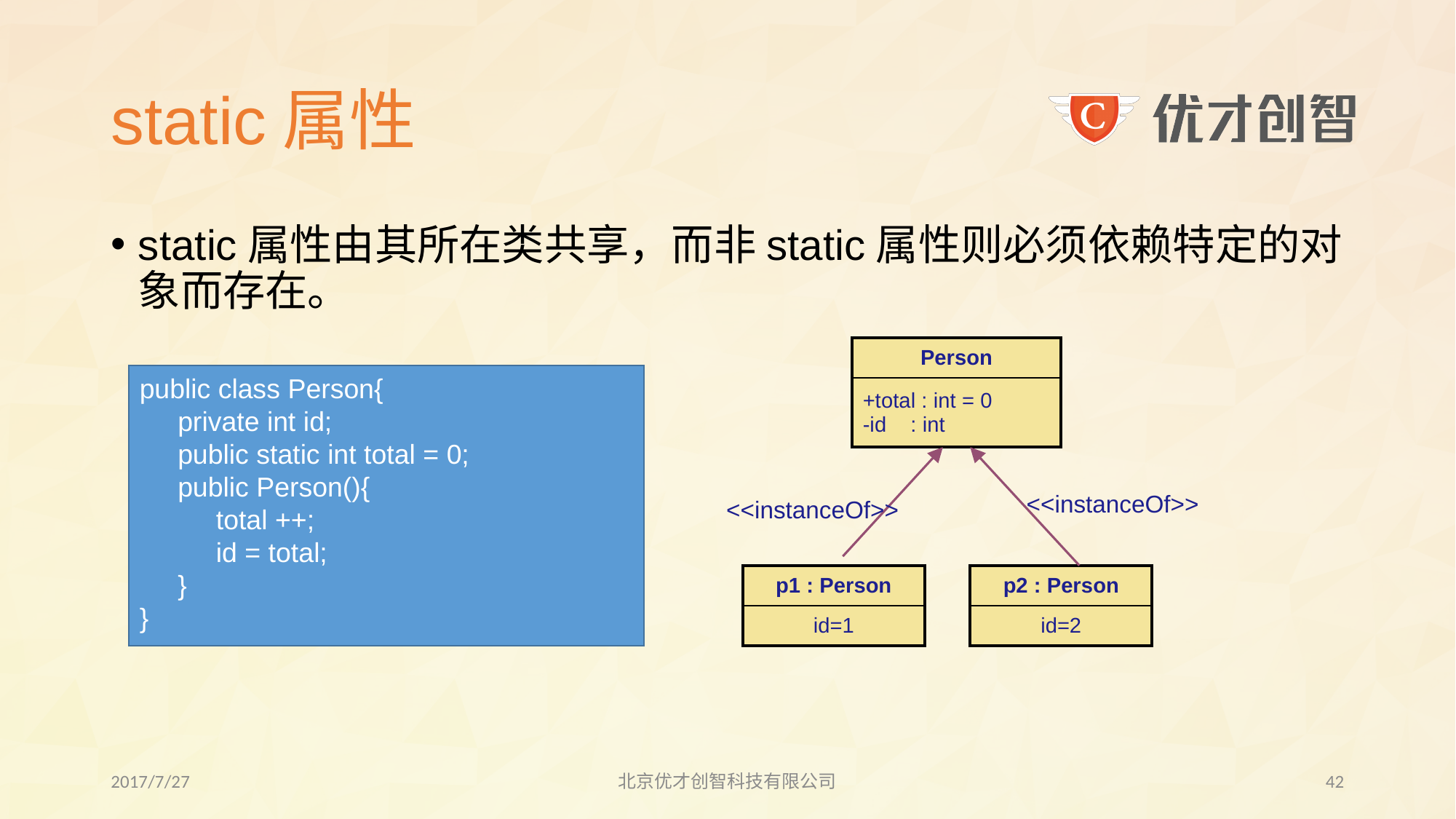

# static属性
static属性由其所在类共享，而非static属性则必须依赖特定的对象而存在。
| Person |
| --- |
| +total : int = 0 -id : int |
public class Person{
     private int id;
     public static int total = 0;
     public Person(){
          total ++;
          id = total;
     }
}

<<instanceOf>>
<<instanceOf>>
| p1 : Person |
| --- |
| id=1 |
| p2 : Person |
| --- |
| id=2 |
2017/7/27
北京优才创智科技有限公司
42